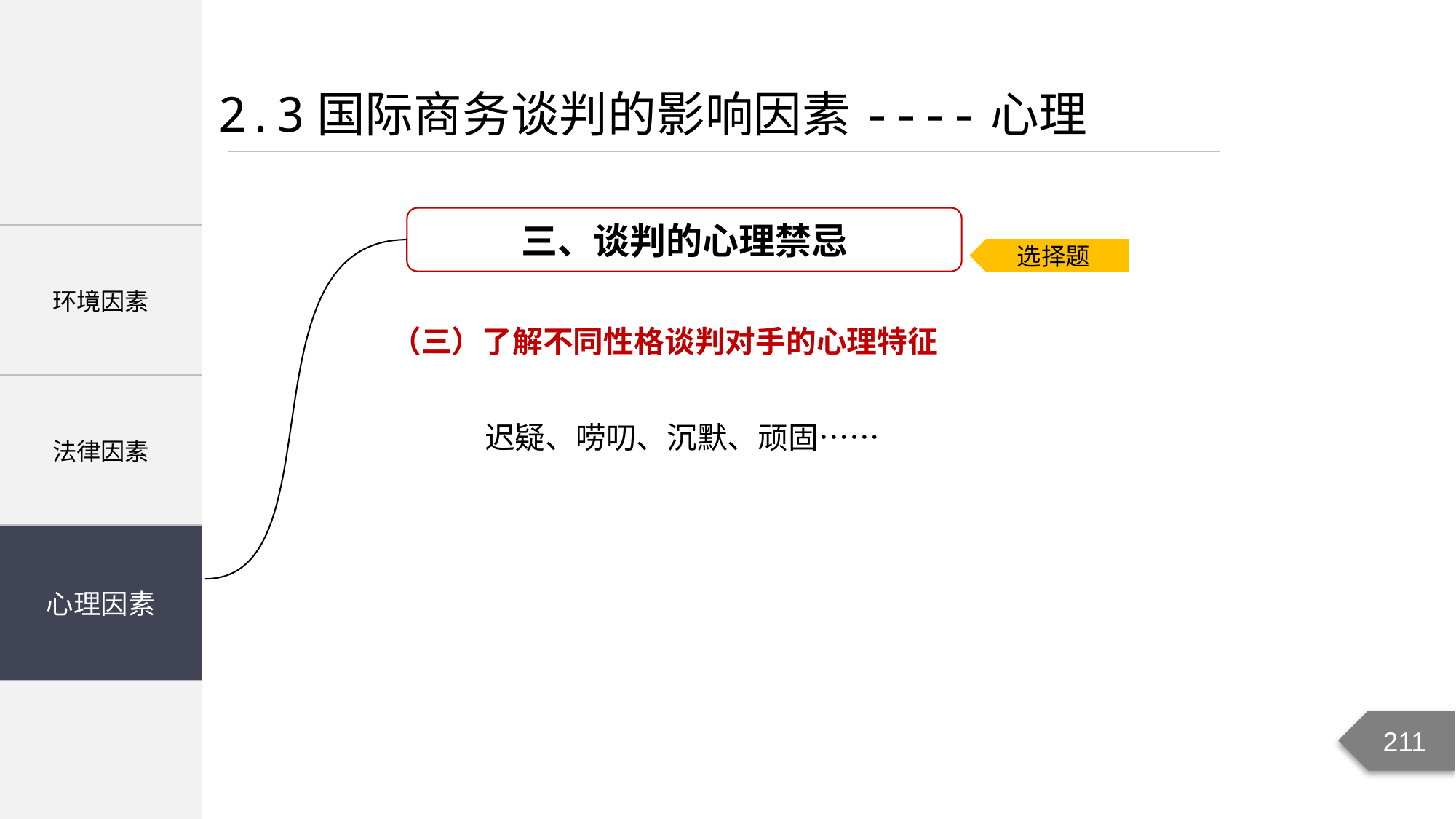

2.3国际商务谈判的影响因素----心理
三、谈判的心理禁忌
| 环境因素 |
| --- |
| 法律因素 |
| 心理因素 |
选择题
（三）了解不同性格谈判对手的心理特征
迟疑、唠叨、沉默、顽固……
心理因素

211